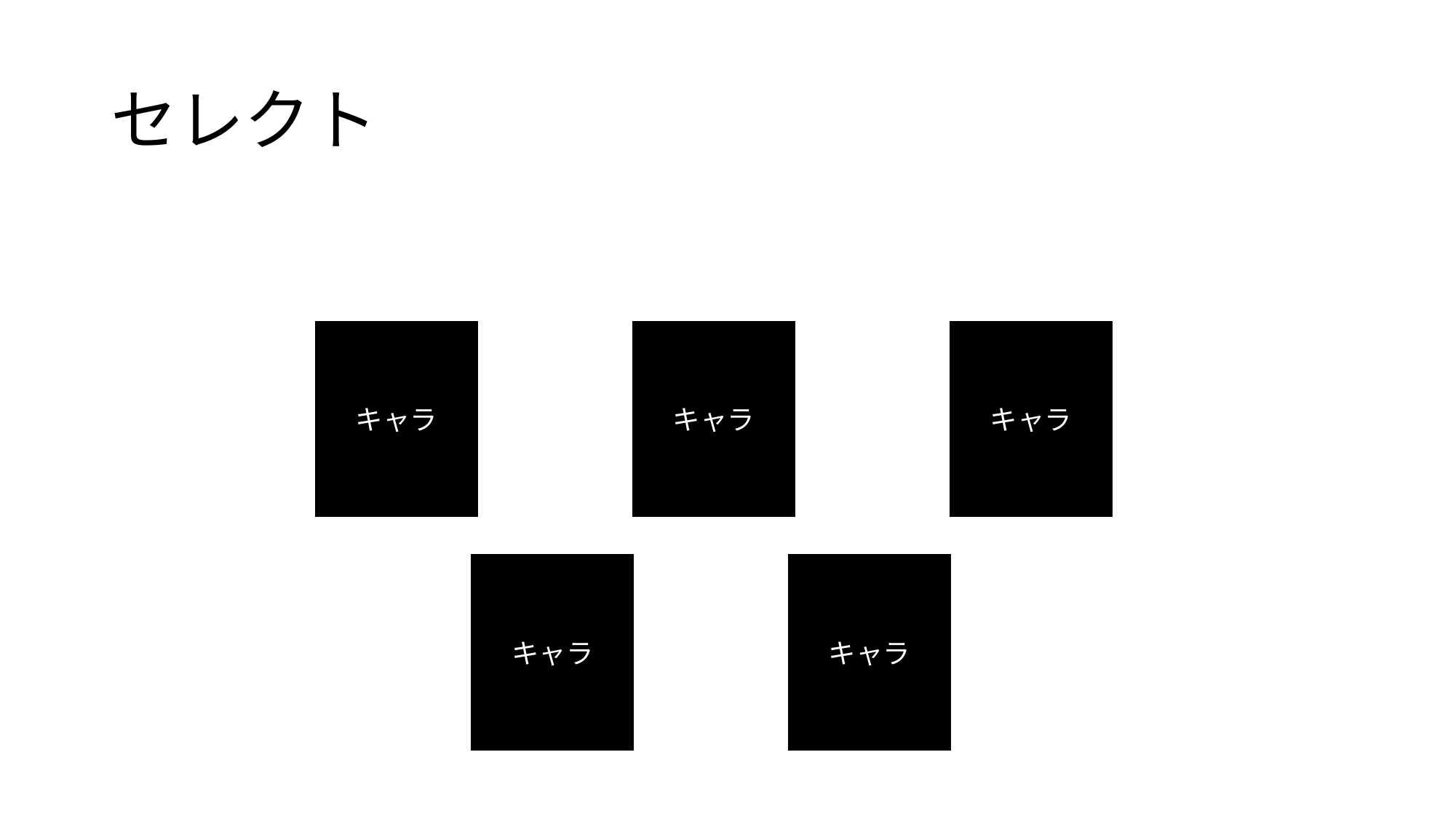

# セレクト
キャラ
キャラ
キャラ
キャラ
キャラ